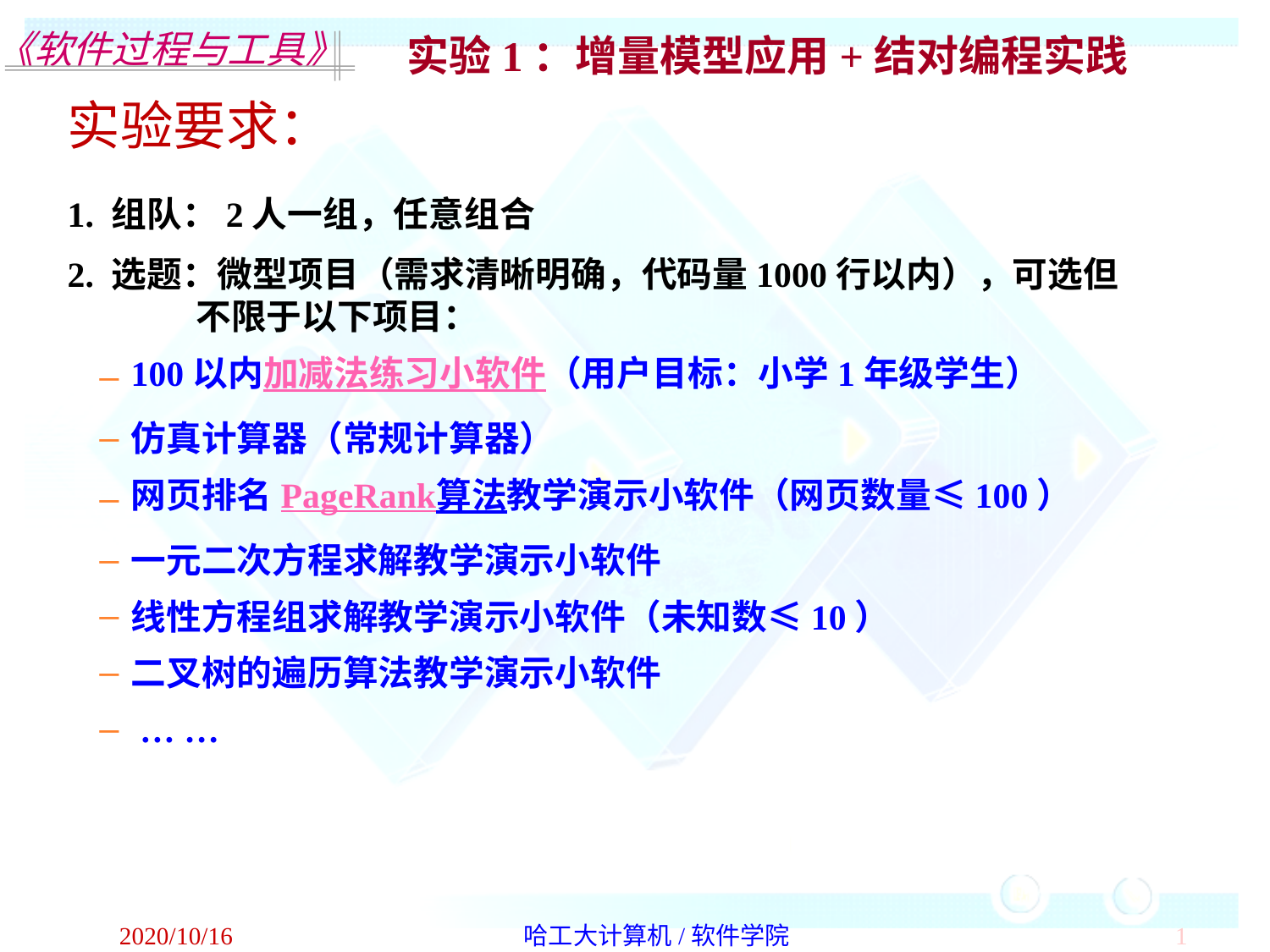

实验1：增量模型应用+结对编程实践
实验要求：
1. 组队：2人一组，任意组合
2. 选题：微型项目（需求清晰明确，代码量1000行以内），可选但
                不限于以下项目：
100以内加减法练习小软件（用户目标：小学1年级学生）
仿真计算器（常规计算器）
网页排名PageRank算法教学演示小软件（网页数量≤100）
一元二次方程求解教学演示小软件
线性方程组求解教学演示小软件（未知数≤10）
二叉树的遍历算法教学演示小软件
 … …